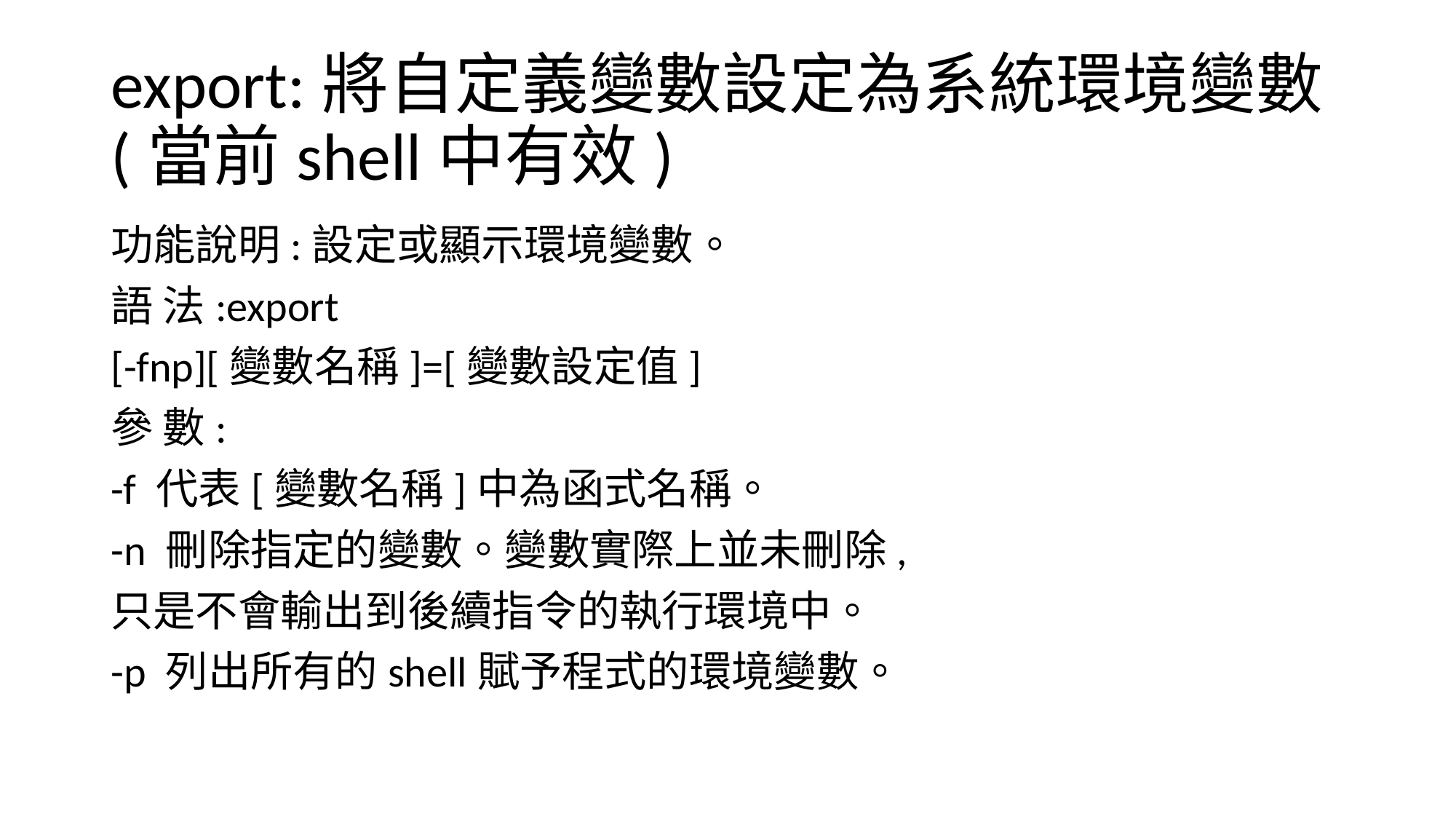

# export:將自定義變數設定為系統環境變數(當前shell中有效)
功能說明:設定或顯示環境變數。
語 法:export
[-fnp][變數名稱]=[變數設定值]
參 數:
-f 代表[變數名稱]中為函式名稱。
-n 刪除指定的變數。變數實際上並未刪除,
只是不會輸出到後續指令的執行環境中。
-p 列出所有的shell賦予程式的環境變數。